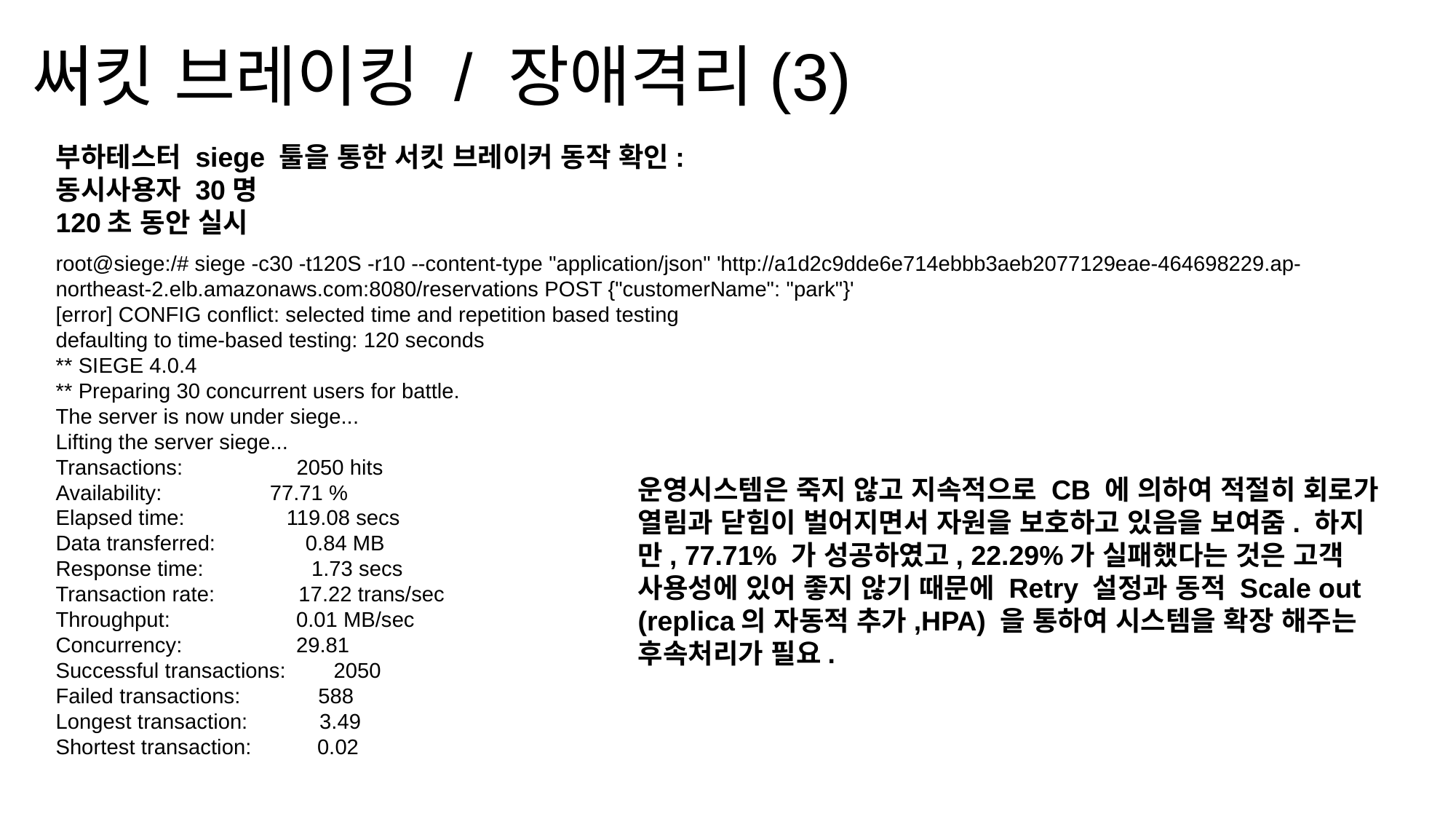

# 써킷 브레이킹 / 장애격리(3)
부하테스터 siege 툴을 통한 서킷 브레이커 동작 확인:
동시사용자 30명
120초 동안 실시
root@siege:/# siege -c30 -t120S -r10 --content-type "application/json" 'http://a1d2c9dde6e714ebbb3aeb2077129eae-464698229.ap-northeast-2.elb.amazonaws.com:8080/reservations POST {"customerName": "park"}'
[error] CONFIG conflict: selected time and repetition based testing
defaulting to time-based testing: 120 seconds
** SIEGE 4.0.4
** Preparing 30 concurrent users for battle.
The server is now under siege...
Lifting the server siege...
Transactions:                   2050 hits
Availability:                  77.71 %
Elapsed time:                 119.08 secs
Data transferred:               0.84 MB
Response time:                  1.73 secs
Transaction rate:              17.22 trans/sec
Throughput:                     0.01 MB/sec
Concurrency:                   29.81
Successful transactions:        2050
Failed transactions:             588
Longest transaction:            3.49
Shortest transaction:           0.02
운영시스템은 죽지 않고 지속적으로 CB 에 의하여 적절히 회로가 열림과 닫힘이 벌어지면서 자원을 보호하고 있음을 보여줌. 하지만, 77.71% 가 성공하였고, 22.29%가 실패했다는 것은 고객 사용성에 있어 좋지 않기 때문에 Retry 설정과 동적 Scale out (replica의 자동적 추가,HPA) 을 통하여 시스템을 확장 해주는 후속처리가 필요.